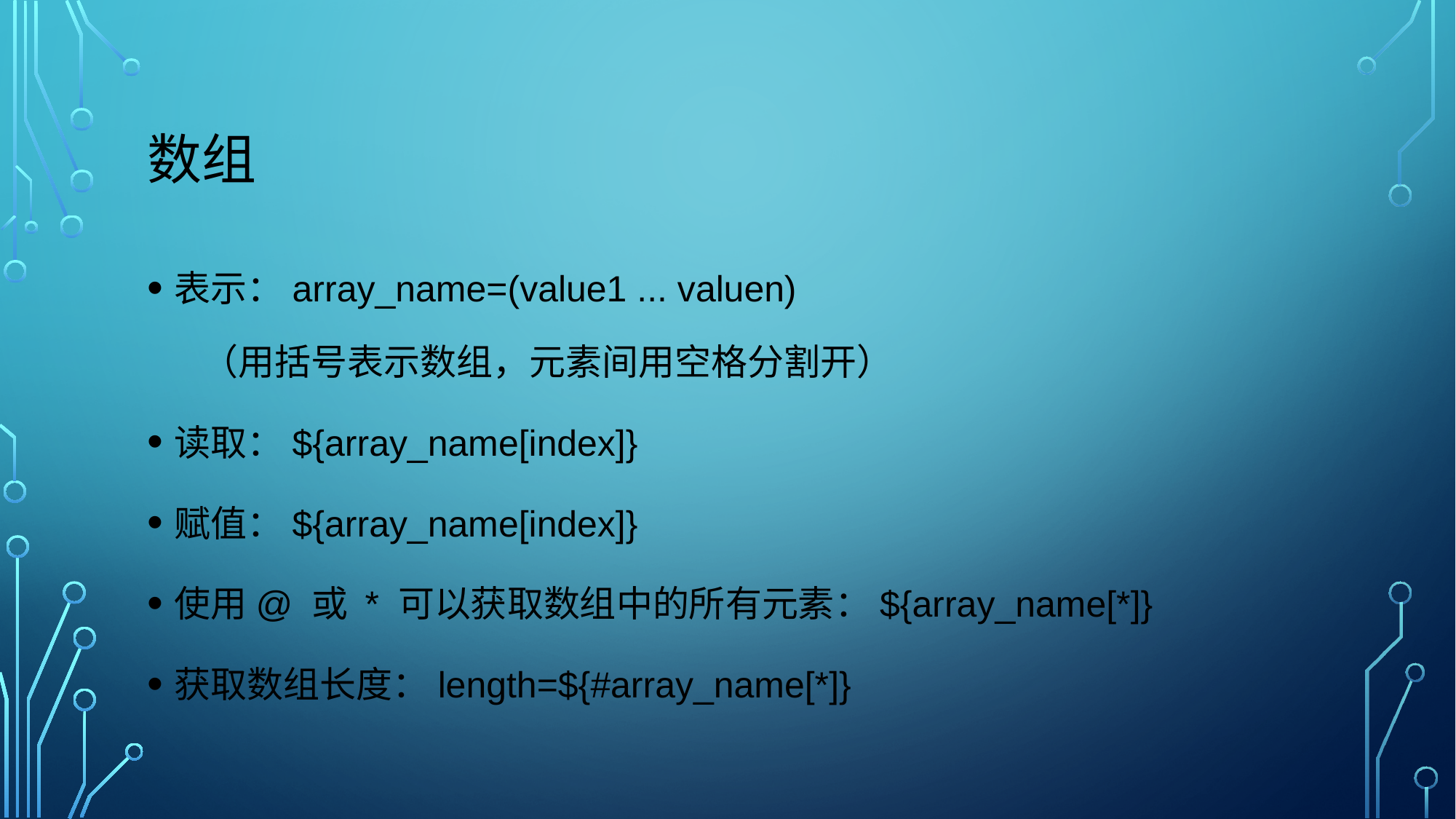

# 数组
表示：array_name=(value1 ... valuen)
（用括号表示数组，元素间用空格分割开）
读取：${array_name[index]}
赋值：${array_name[index]}
使用@ 或 * 可以获取数组中的所有元素：${array_name[*]}
获取数组长度：length=${#array_name[*]}